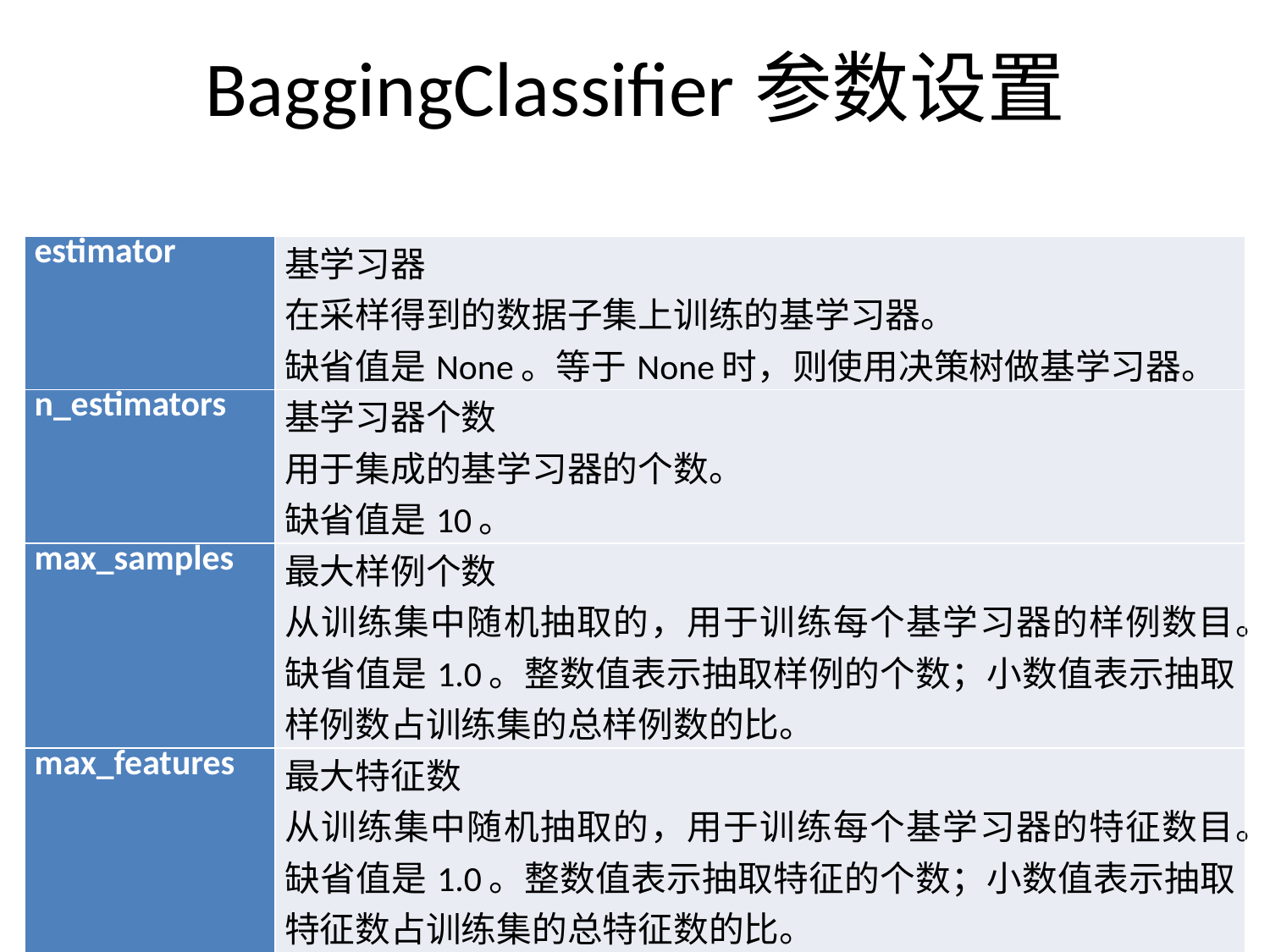

# BaggingClassifier参数设置
| estimator | 基学习器 在采样得到的数据子集上训练的基学习器。 缺省值是None。等于None时，则使用决策树做基学习器。 |
| --- | --- |
| n\_estimators | 基学习器个数 用于集成的基学习器的个数。 缺省值是10。 |
| max\_samples | 最大样例个数 从训练集中随机抽取的，用于训练每个基学习器的样例数目。 缺省值是1.0。整数值表示抽取样例的个数；小数值表示抽取样例数占训练集的总样例数的比。 |
| max\_features | 最大特征数 从训练集中随机抽取的，用于训练每个基学习器的特征数目。 缺省值是1.0。整数值表示抽取特征的个数；小数值表示抽取特征数占训练集的总特征数的比。 |